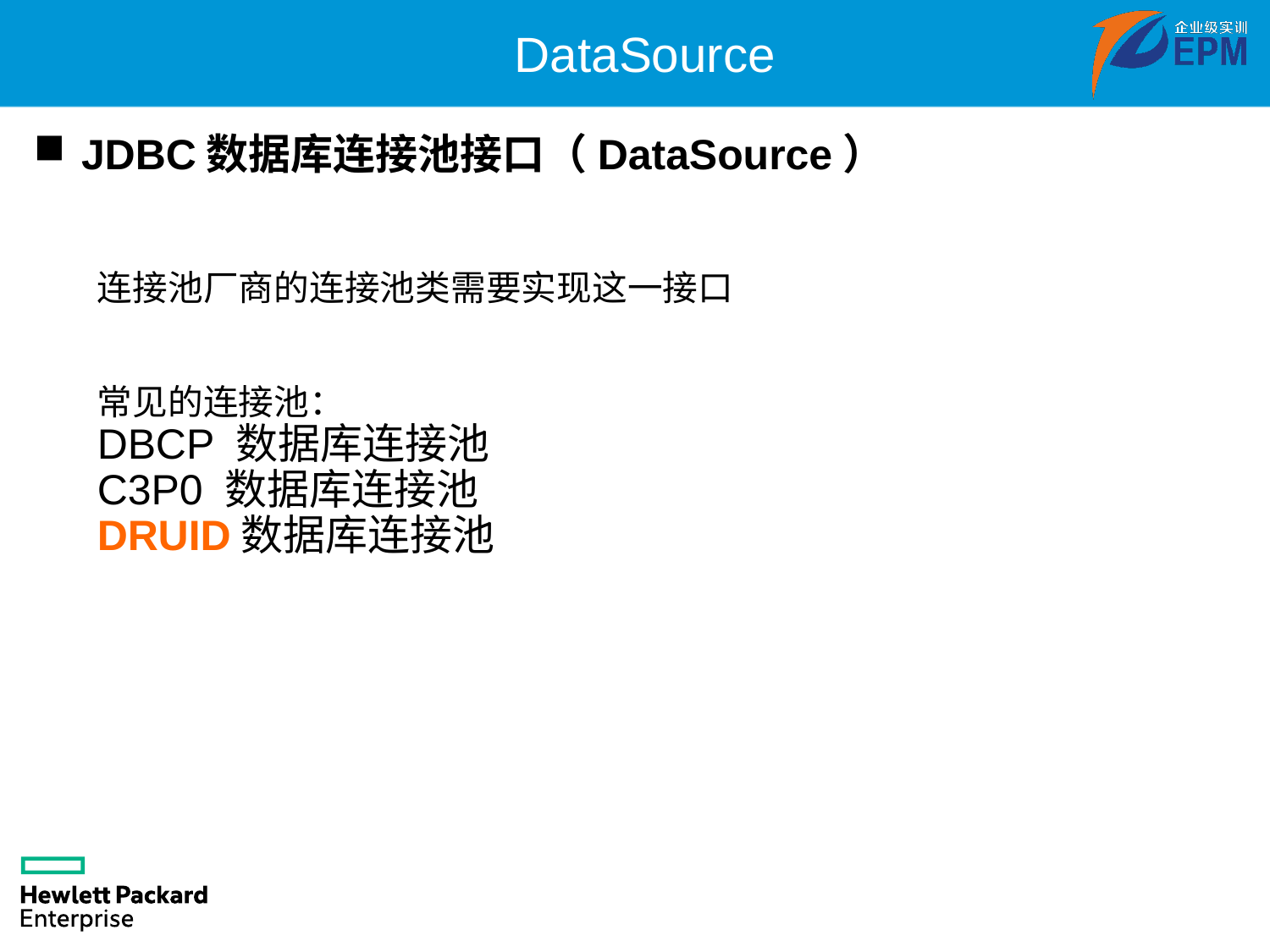

# DataSource
JDBC数据库连接池接口（DataSource）

连接池厂商的连接池类需要实现这一接口

常见的连接池：
DBCP 数据库连接池
C3P0 数据库连接池
DRUID数据库连接池